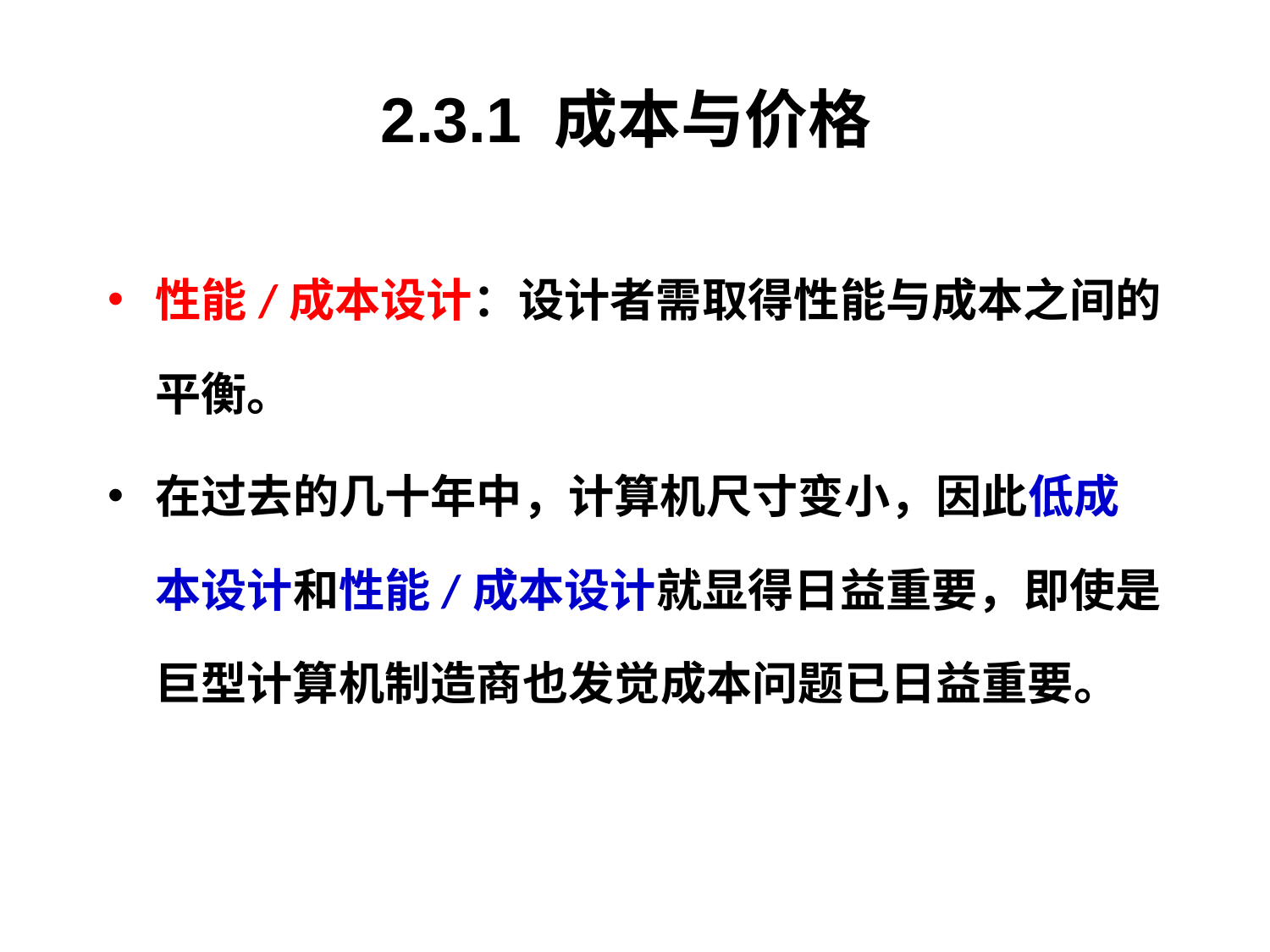

2.3.1 成本与价格
性能/成本设计：设计者需取得性能与成本之间的平衡。
在过去的几十年中，计算机尺寸变小，因此低成本设计和性能/成本设计就显得日益重要，即使是巨型计算机制造商也发觉成本问题已日益重要。